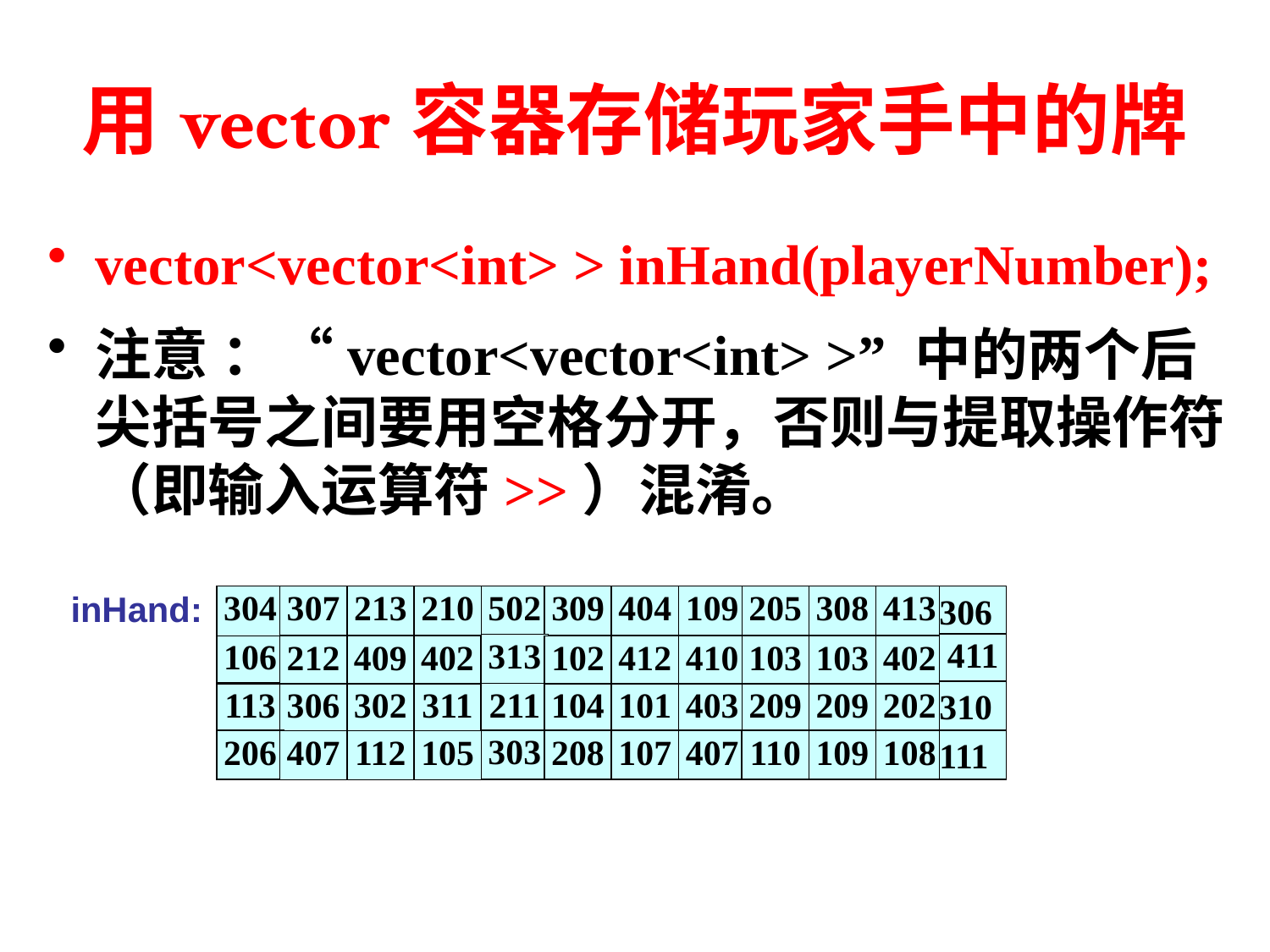

# 用vector容器存储玩家手中的牌
vector<vector<int> > inHand(playerNumber);
注意 ：“vector<vector<int> >” 中的两个后尖括号之间要用空格分开，否则与提取操作符（即输入运算符>>）混淆。

304
502
309
404
109
205
308
413
307
213
210
306
411
313
212
409
402
106
102
412
410
103
103
402
310
211
104
101
403
113
306
302
311
209
209
202
303
208
107
407
206
407
112
105
110
109
108
111
inHand: